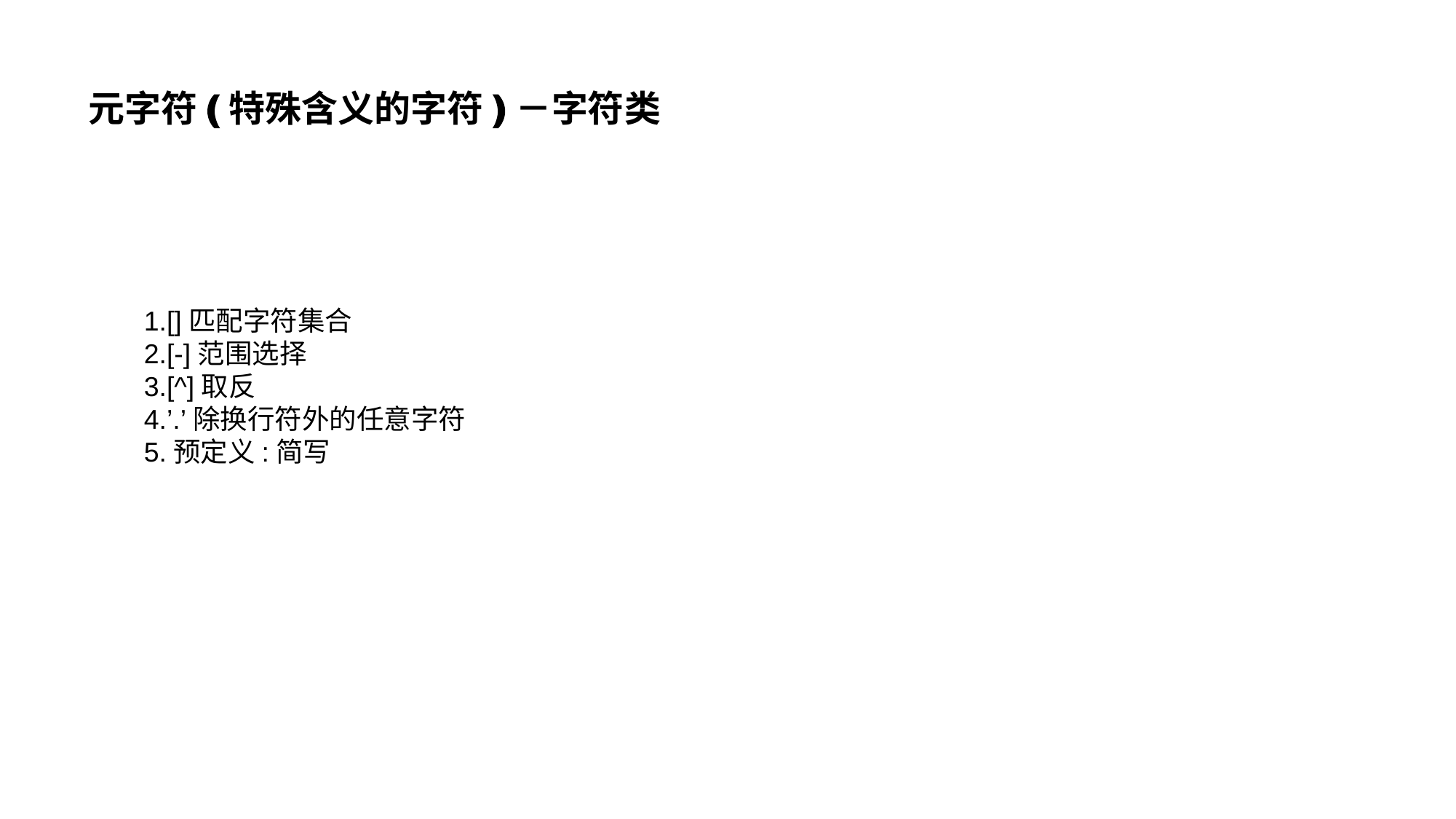

# 元字符(特殊含义的字符)－字符类
1.[]匹配字符集合
2.[-]范围选择
3.[^]取反
4.’.’除换行符外的任意字符
5.预定义:简写